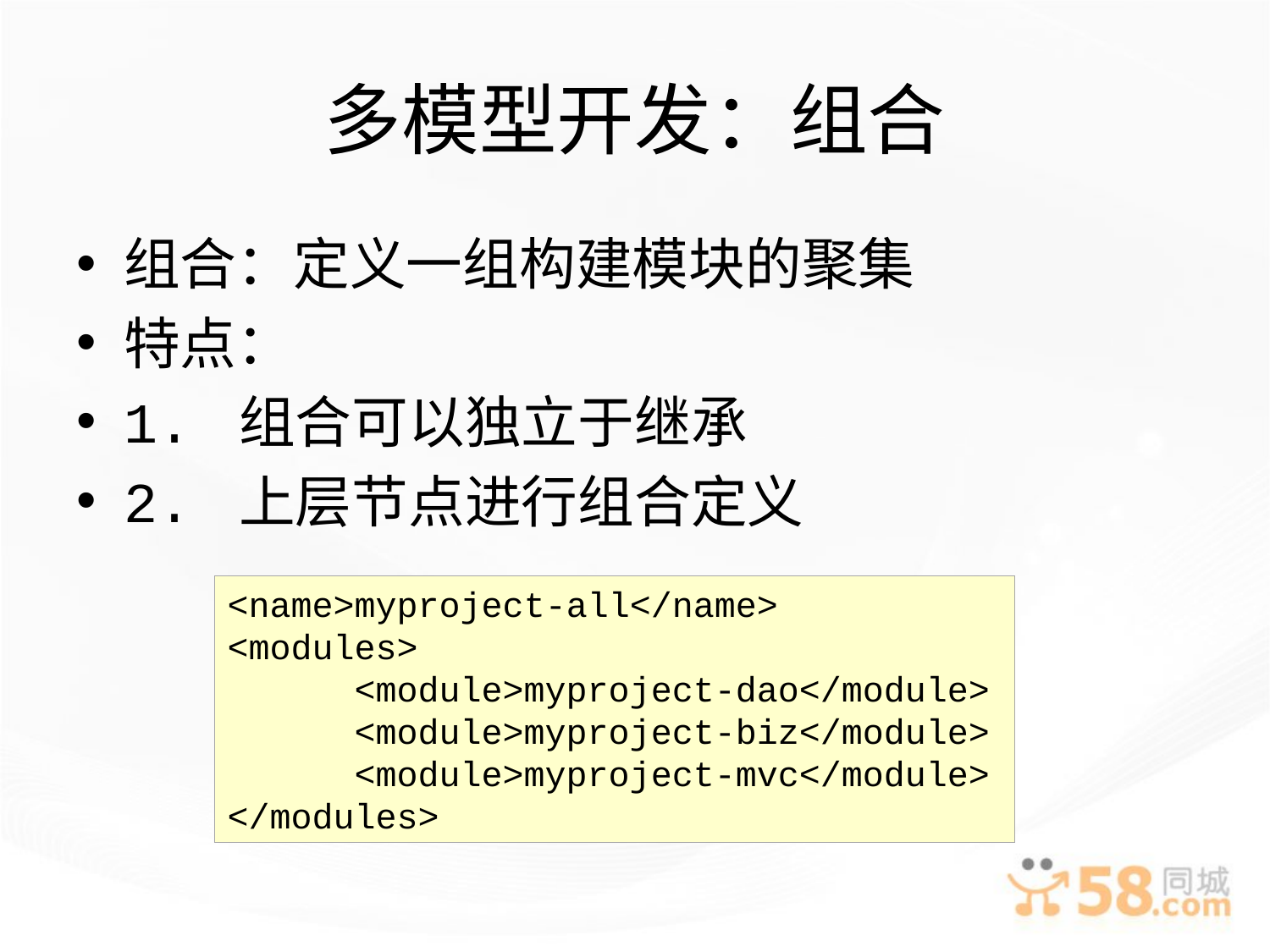

# 多模型开发：组合
组合：定义一组构建模块的聚集
特点：
1. 组合可以独立于继承
2. 上层节点进行组合定义
<name>myproject-all</name>
<modules>
	<module>myproject-dao</module>
	<module>myproject-biz</module>
	<module>myproject-mvc</module>
</modules>